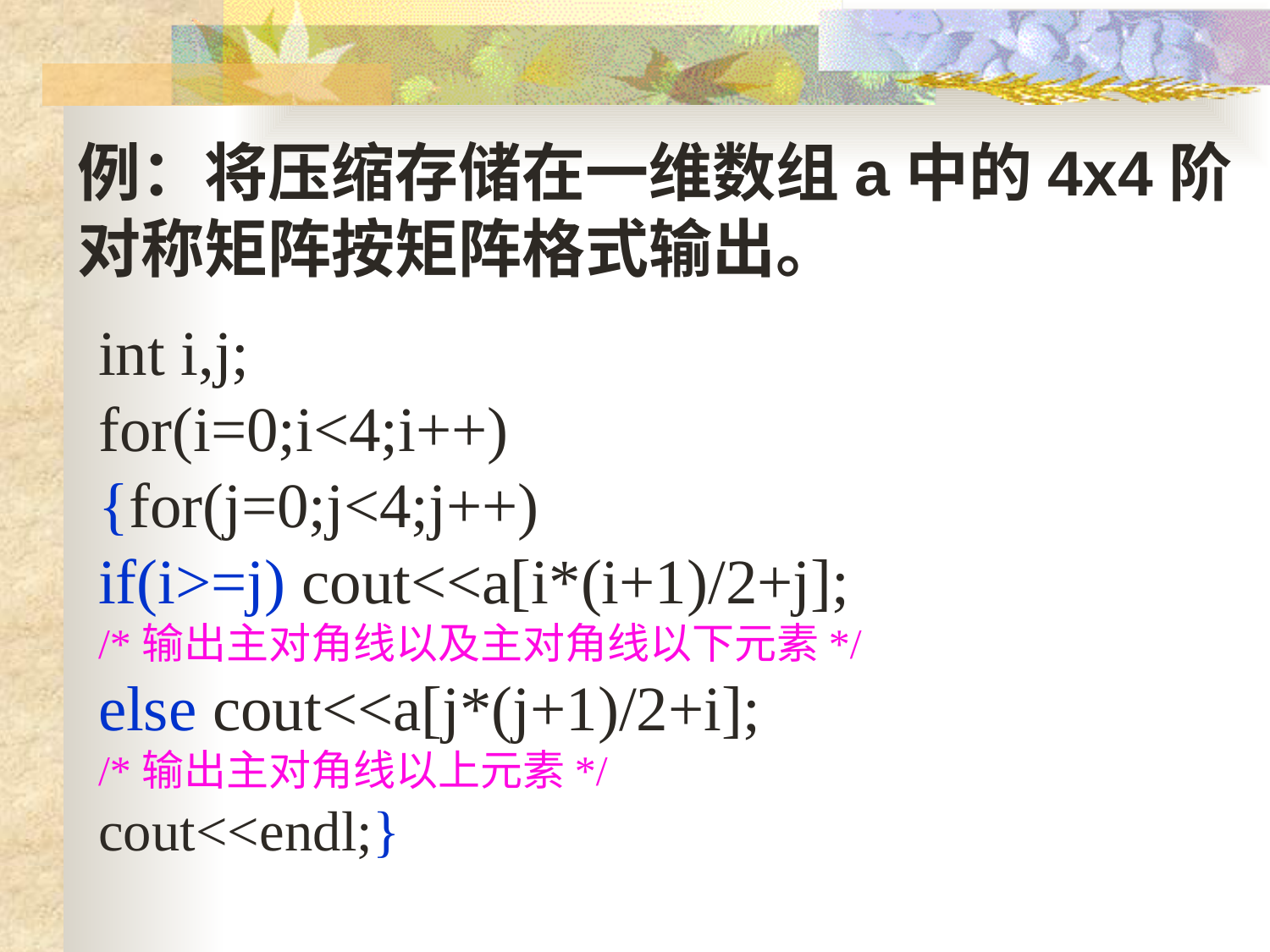

例：将压缩存储在一维数组a中的4x4阶
对称矩阵按矩阵格式输出。
int i,j;
for(i=0;i<4;i++)
{for(j=0;j<4;j++)
if(i>=j) cout<<a[i*(i+1)/2+j];
/*输出主对角线以及主对角线以下元素*/
else cout<<a[j*(j+1)/2+i];
/*输出主对角线以上元素*/
cout<<endl;}